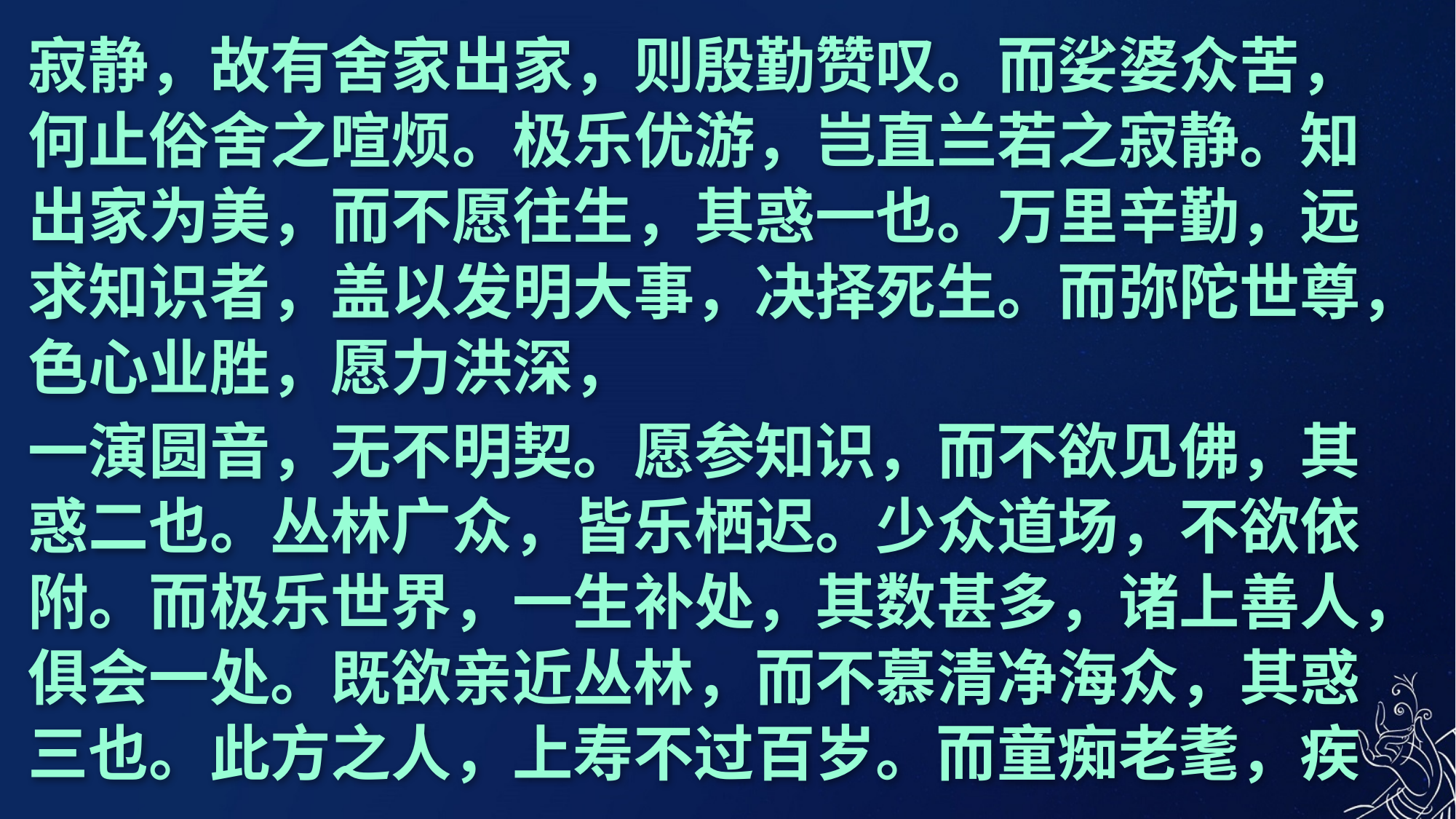

寂静，故有舍家出家，则殷勤赞叹。而娑婆众苦，何止俗舍之喧烦。极乐优游，岂直兰若之寂静。知出家为美，而不愿往生，其惑一也。万里辛勤，远求知识者，盖以发明大事，决择死生。而弥陀世尊，色心业胜，愿力洪深，
一演圆音，无不明契。愿参知识，而不欲见佛，其惑二也。丛林广众，皆乐栖迟。少众道场，不欲依附。而极乐世界，一生补处，其数甚多，诸上善人，俱会一处。既欲亲近丛林，而不慕清净海众，其惑三也。此方之人，上寿不过百岁。而童痴老耄，疾